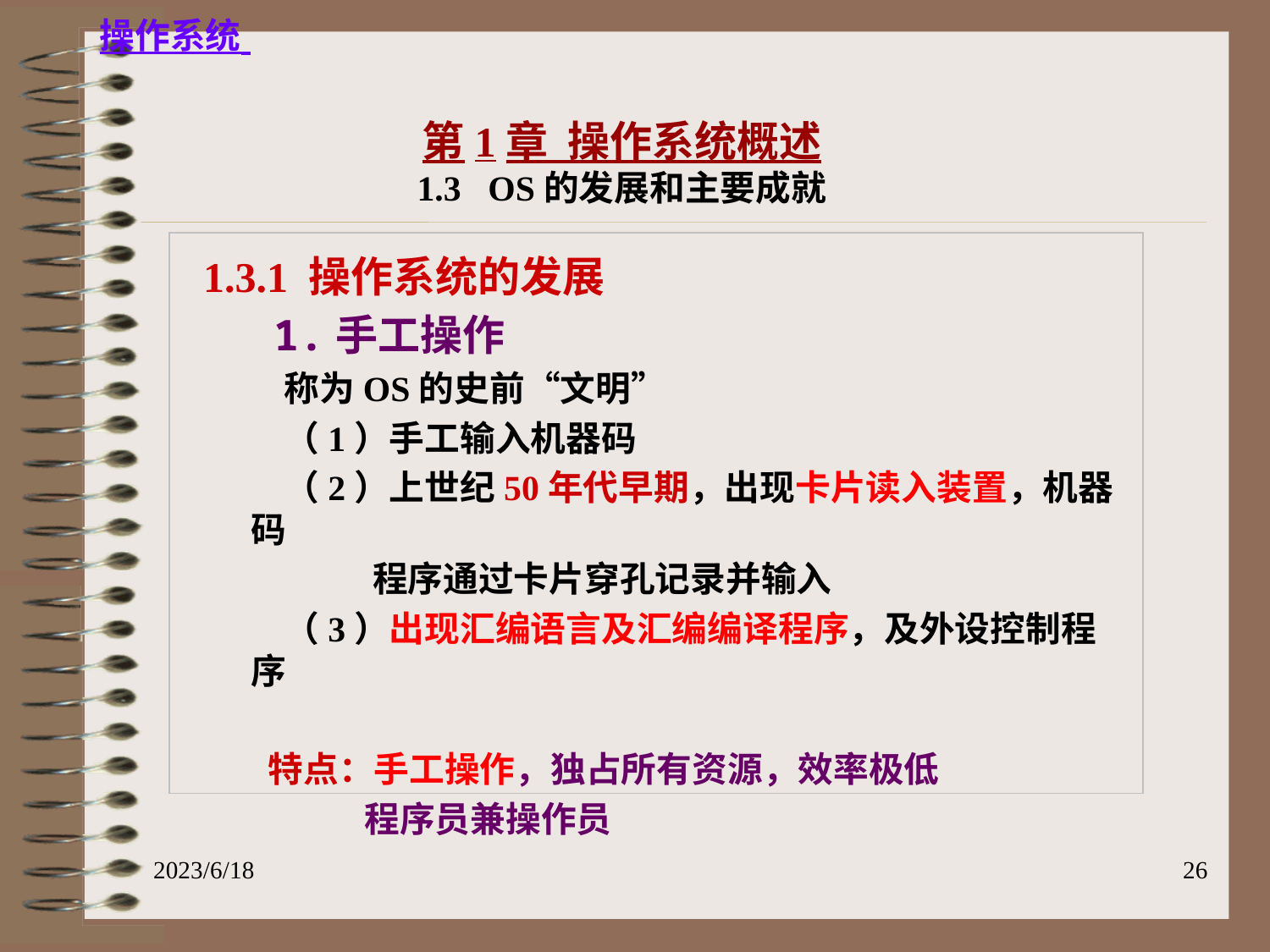

第1章  操作系统概述
1.3   OS的发展和主要成就

1.3.1 操作系统的发展
        1.手工操作
         称为OS的史前“文明”
         （1）手工输入机器码
         （2）上世纪50年代早期，出现卡片读入装置，机器码
                    程序通过卡片穿孔记录并输入
         （3）出现汇编语言及汇编编译程序，及外设控制程序

       特点：手工操作，独占所有资源，效率极低
                   程序员兼操作员
2023/6/18
26